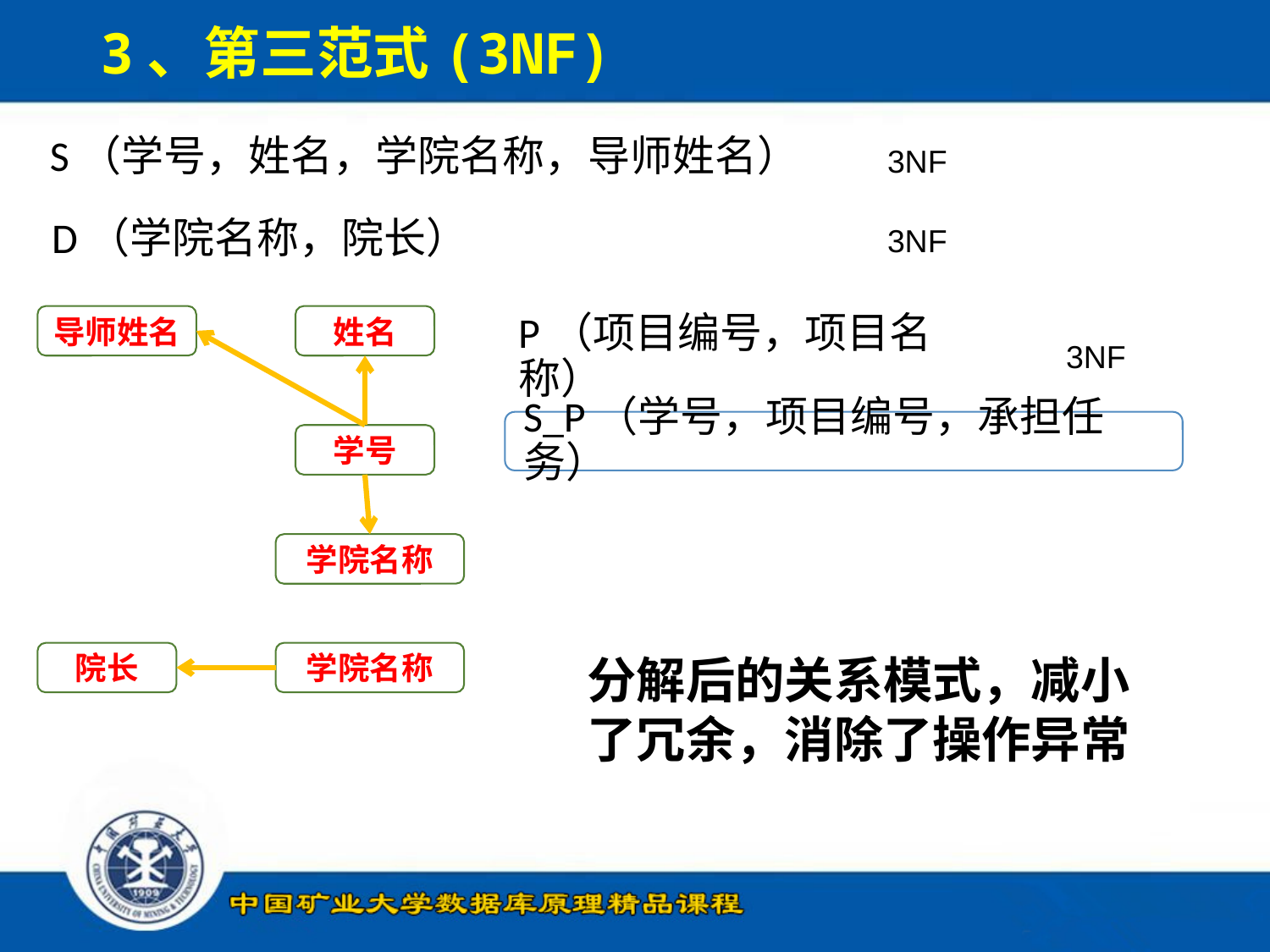

# 3、第三范式(3NF)

S（学号，姓名，学院名称，导师姓名）
3NF

D（学院名称，院长）
3NF
导师姓名
姓名

P（项目编号，项目名称）
3NF
S_P（学号，项目编号，承担任务）
学号
学院名称
院长
学院名称
分解后的关系模式，减小了冗余，消除了操作异常